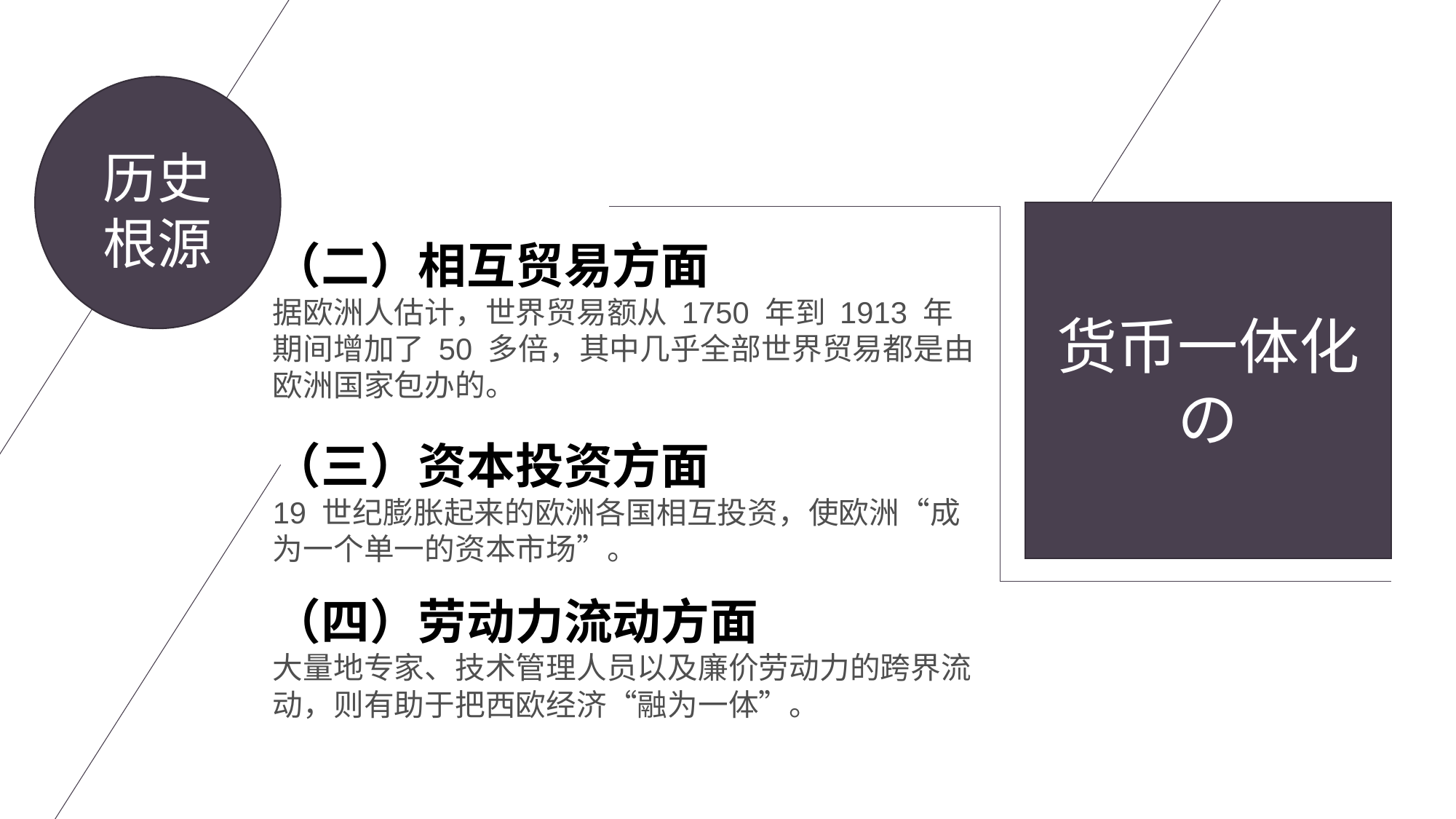

历史
根源
货币一体化の
（二）相互贸易方面
据欧洲人估计，世界贸易额从 1750 年到 1913 年期间增加了 50 多倍，其中几乎全部世界贸易都是由欧洲国家包办的。
（三）资本投资方面
19 世纪膨胀起来的欧洲各国相互投资，使欧洲“成为一个单一的资本市场”。
（四）劳动力流动方面
大量地专家、技术管理人员以及廉价劳动力的跨界流动，则有助于把西欧经济“融为一体”。